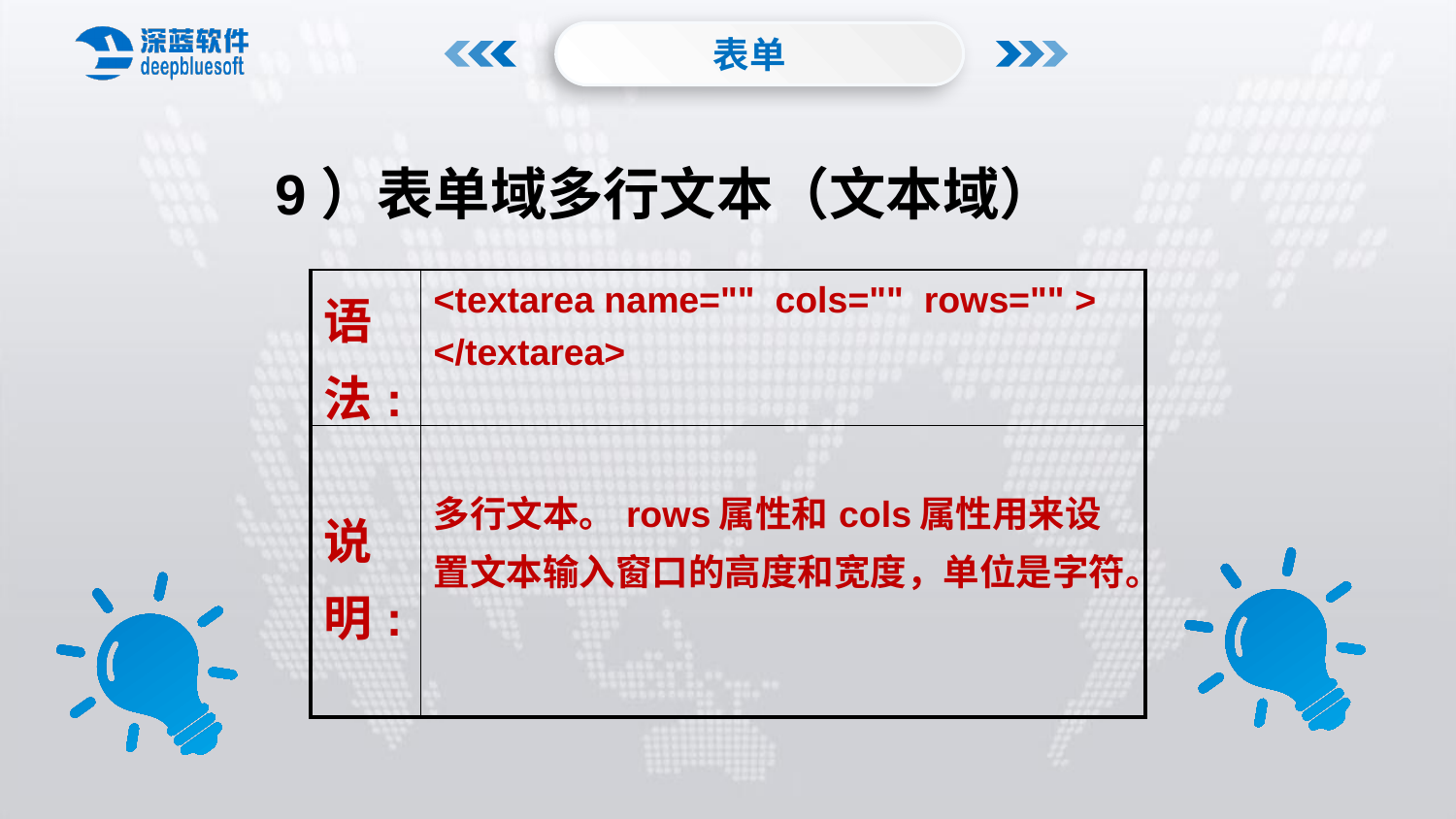

表单

  9）表单域多行文本（文本域）
| 语法: | <textarea name="" cols="" rows="" > </textarea> |
| --- | --- |
| 说明: | 多行文本。rows属性和cols属性用来设置文本输入窗口的高度和宽度，单位是字符。 |